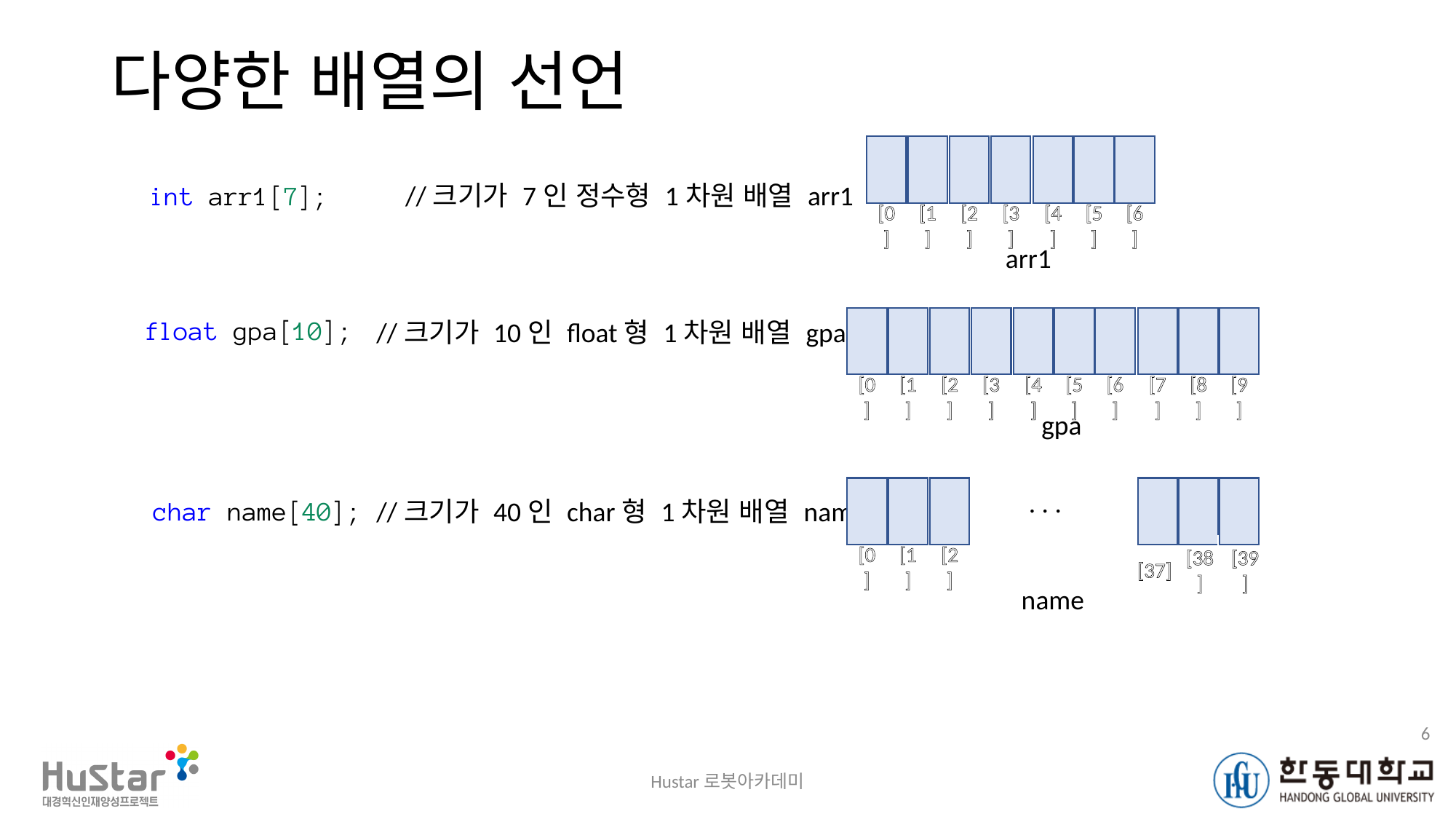

# 다양한 배열의 선언

[0]
[1]
[2]
[3]
[4]
[5]
[6]
arr1
int arr1[7];
//크기가 7인 정수형 1차원 배열 arr1

[0]
[1]
[8]
[2]
[3]
[4]
[5]
[6]
[7]

[9]
gpa
float gpa[10];
//크기가 10인 float형 1차원 배열 gpa

[0]
[1]
[2]
[37]
[38]

[39]
. . .
name
char name[40];
//크기가 40인 char형 1차원 배열 name
6
Hustar로봇아카데미